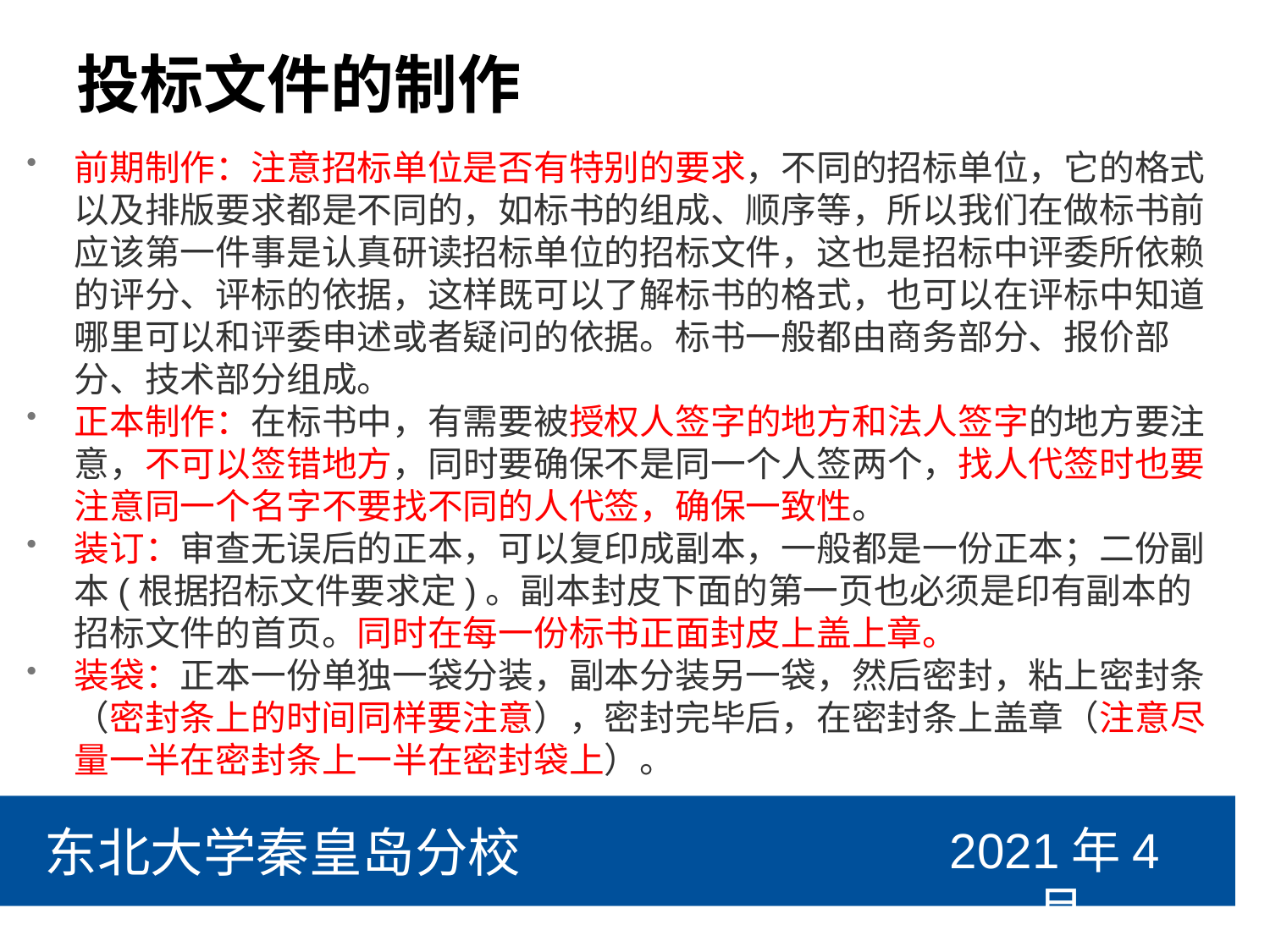

# 投标文件的制作
前期制作：注意招标单位是否有特别的要求，不同的招标单位，它的格式以及排版要求都是不同的，如标书的组成、顺序等，所以我们在做标书前应该第一件事是认真研读招标单位的招标文件，这也是招标中评委所依赖的评分、评标的依据，这样既可以了解标书的格式，也可以在评标中知道哪里可以和评委申述或者疑问的依据。标书一般都由商务部分、报价部分、技术部分组成。
正本制作：在标书中，有需要被授权人签字的地方和法人签字的地方要注意，不可以签错地方，同时要确保不是同一个人签两个，找人代签时也要注意同一个名字不要找不同的人代签，确保一致性。
装订：审查无误后的正本，可以复印成副本，一般都是一份正本；二份副本(根据招标文件要求定)。副本封皮下面的第一页也必须是印有副本的招标文件的首页。同时在每一份标书正面封皮上盖上章。
装袋：正本一份单独一袋分装，副本分装另一袋，然后密封，粘上密封条（密封条上的时间同样要注意），密封完毕后，在密封条上盖章（注意尽量一半在密封条上一半在密封袋上）。